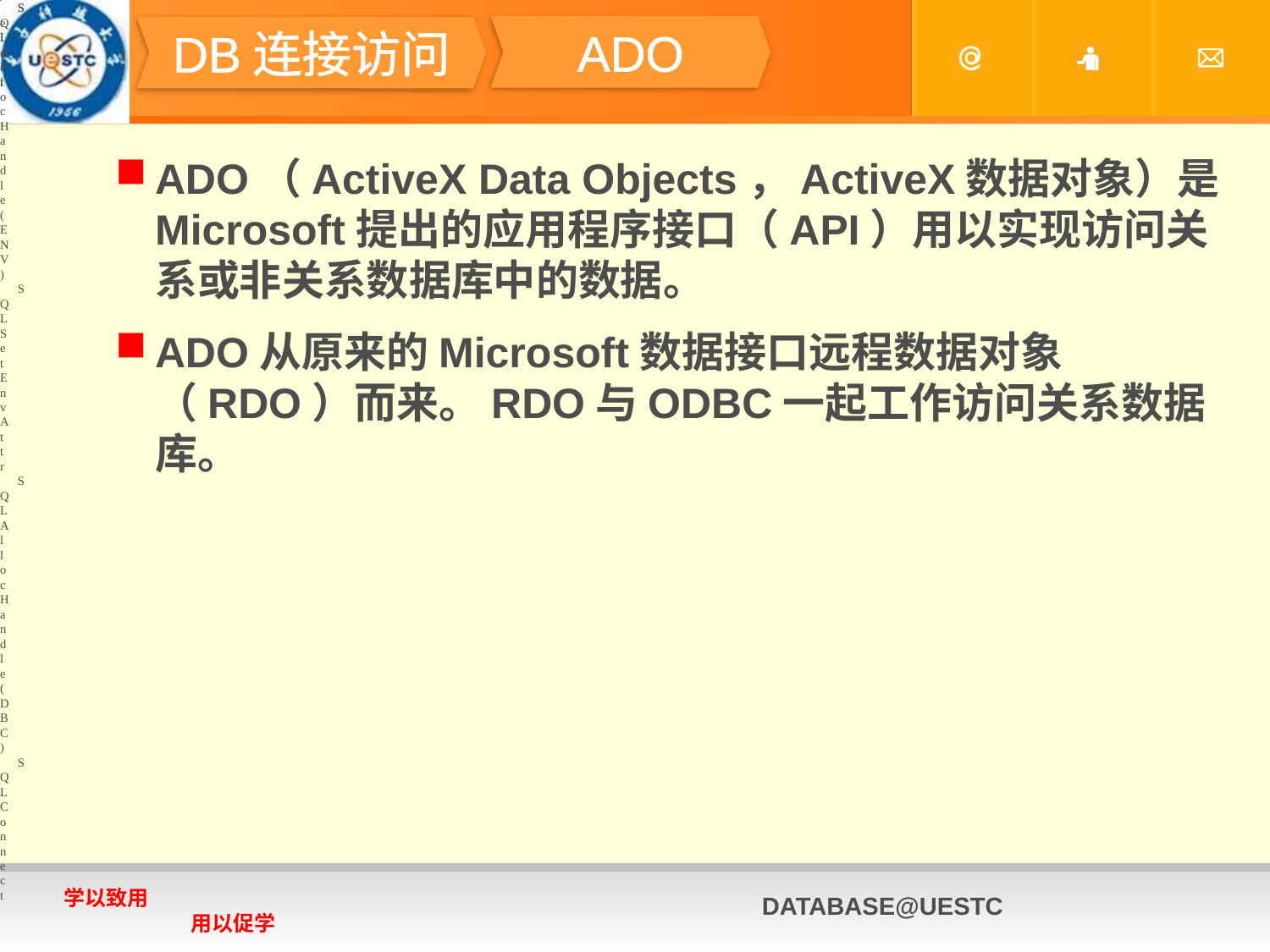

SQLAllocHandle(ENV)
SQLSetEnvAttr
SQLAllocHandle(DBC)
SQLConnect

Select

#
ADO
DB连接访问
ADO（ActiveX Data Objects，ActiveX数据对象）是Microsoft提出的应用程序接口（API）用以实现访问关系或非关系数据库中的数据。
ADO从原来的Microsoft数据接口远程数据对象（RDO）而来。RDO与ODBC一起工作访问关系数据库。